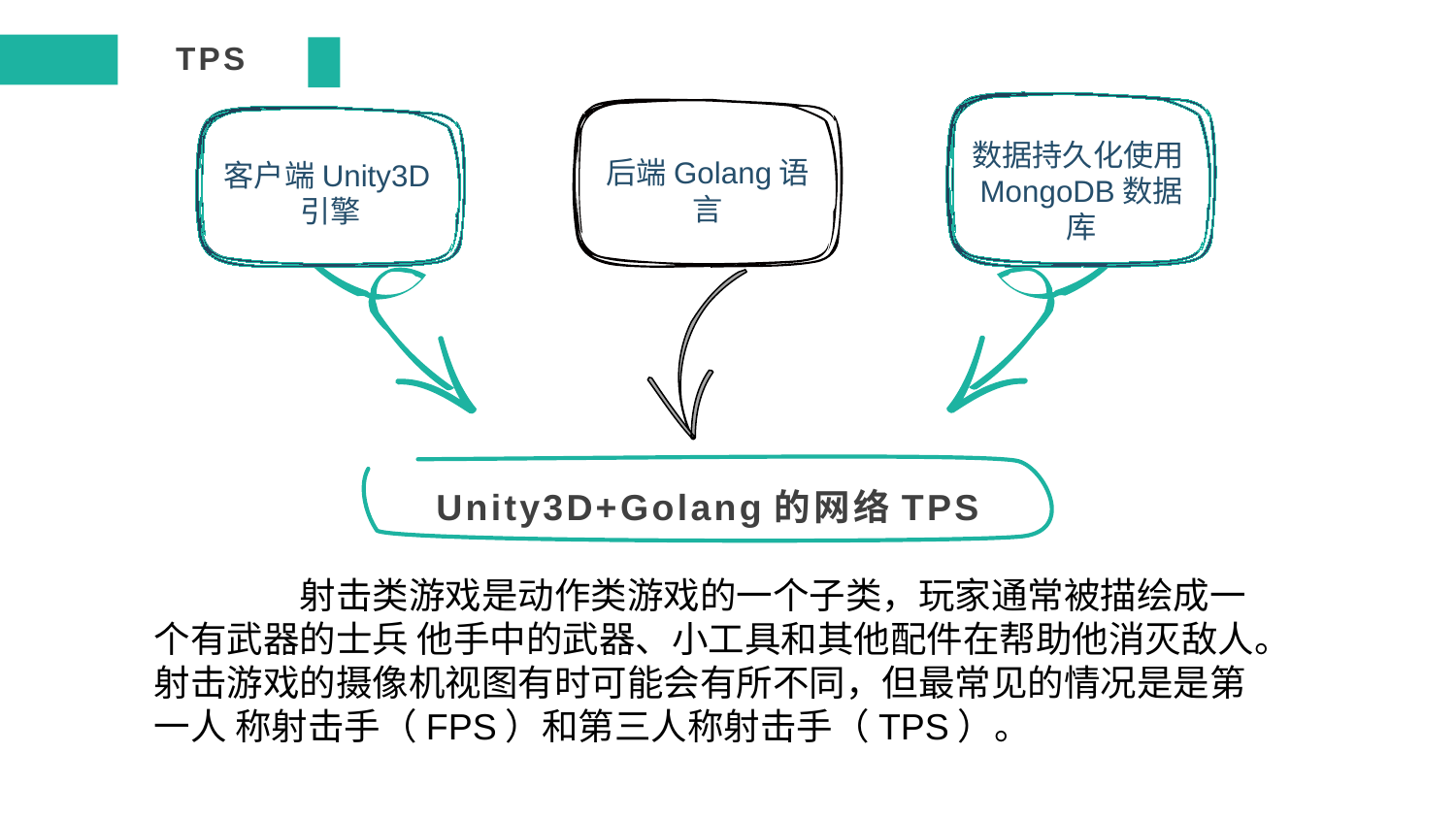

TPS

数据持久化使用MongoDB数据库

后端Golang语言

客户端Unity3D引擎

Unity3D+Golang的网络TPS
	射击类游戏是动作类游戏的一个子类，玩家通常被描绘成一个有武器的士兵 他手中的武器、小工具和其他配件在帮助他消灭敌人。射击游戏的摄像机视图有时可能会有所不同，但最常见的情况是是第一人 称射击手（FPS）和第三人称射击手（TPS）。